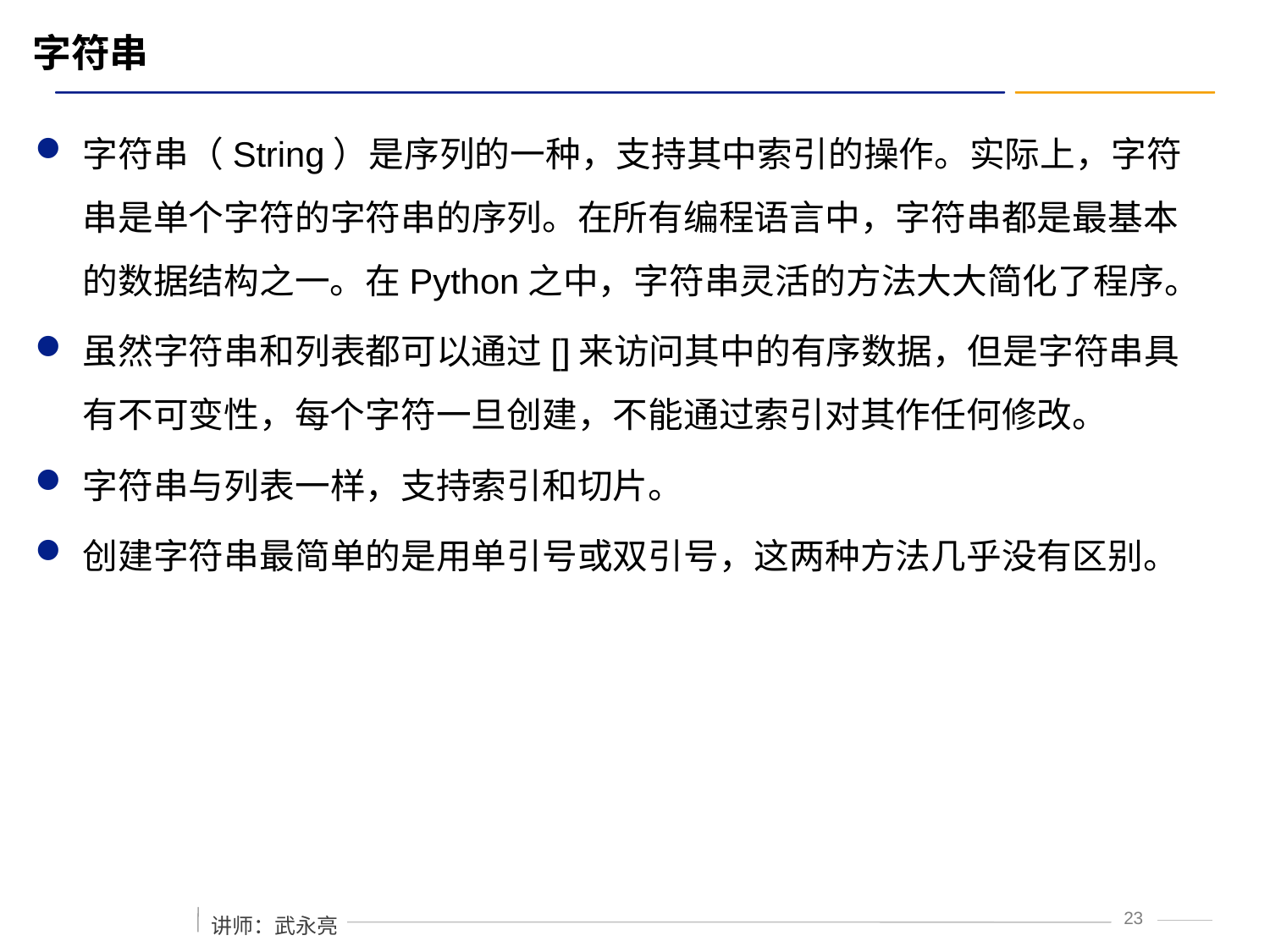

# 字符串
字符串（String）是序列的一种，支持其中索引的操作。实际上，字符串是单个字符的字符串的序列。在所有编程语言中，字符串都是最基本的数据结构之一。在Python之中，字符串灵活的方法大大简化了程序。
虽然字符串和列表都可以通过[]来访问其中的有序数据，但是字符串具有不可变性，每个字符一旦创建，不能通过索引对其作任何修改。
字符串与列表一样，支持索引和切片。
创建字符串最简单的是用单引号或双引号，这两种方法几乎没有区别。